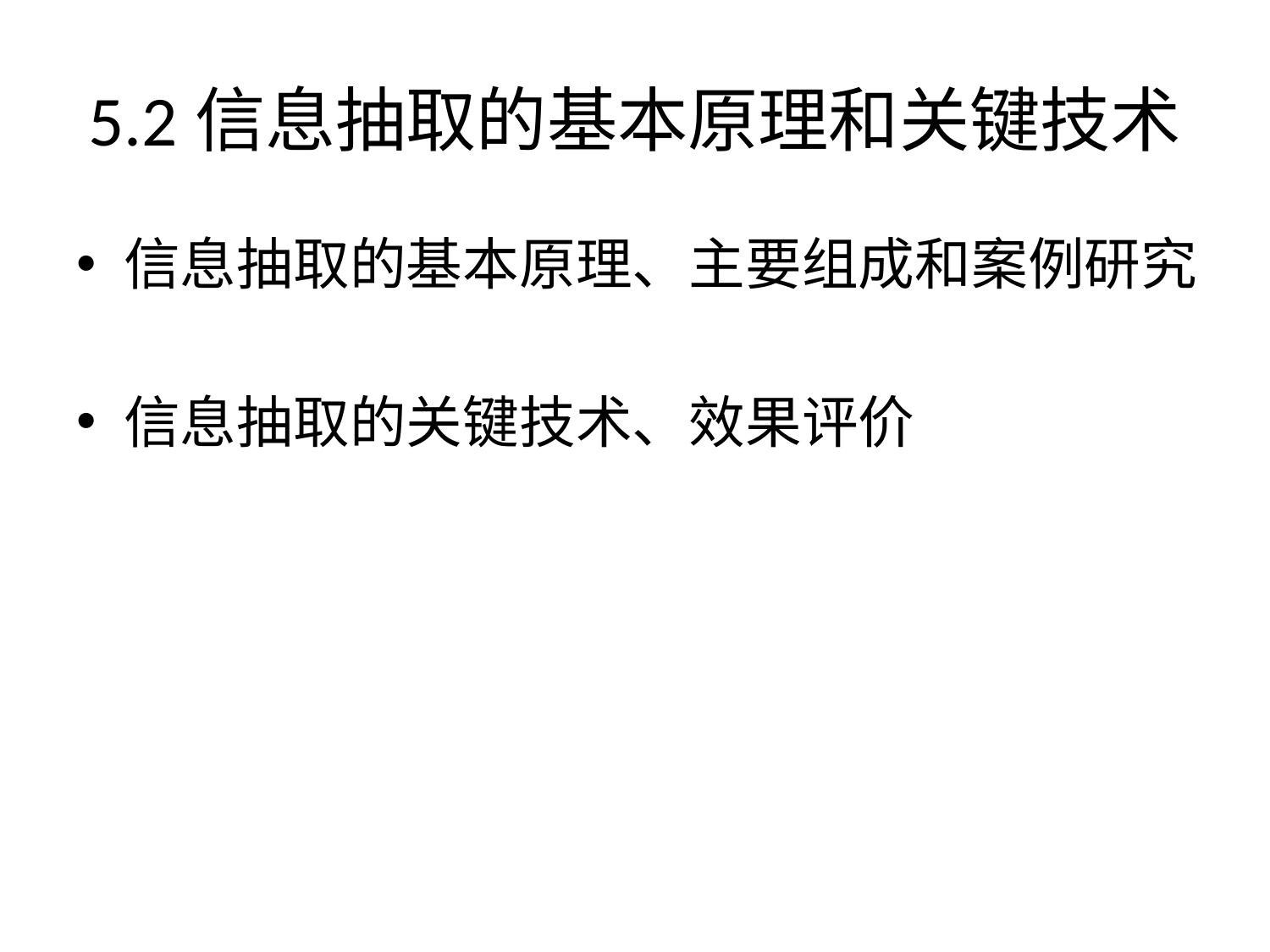

# 5.2信息抽取的基本原理和关键技术
信息抽取的基本原理、主要组成和案例研究

信息抽取的关键技术、效果评价